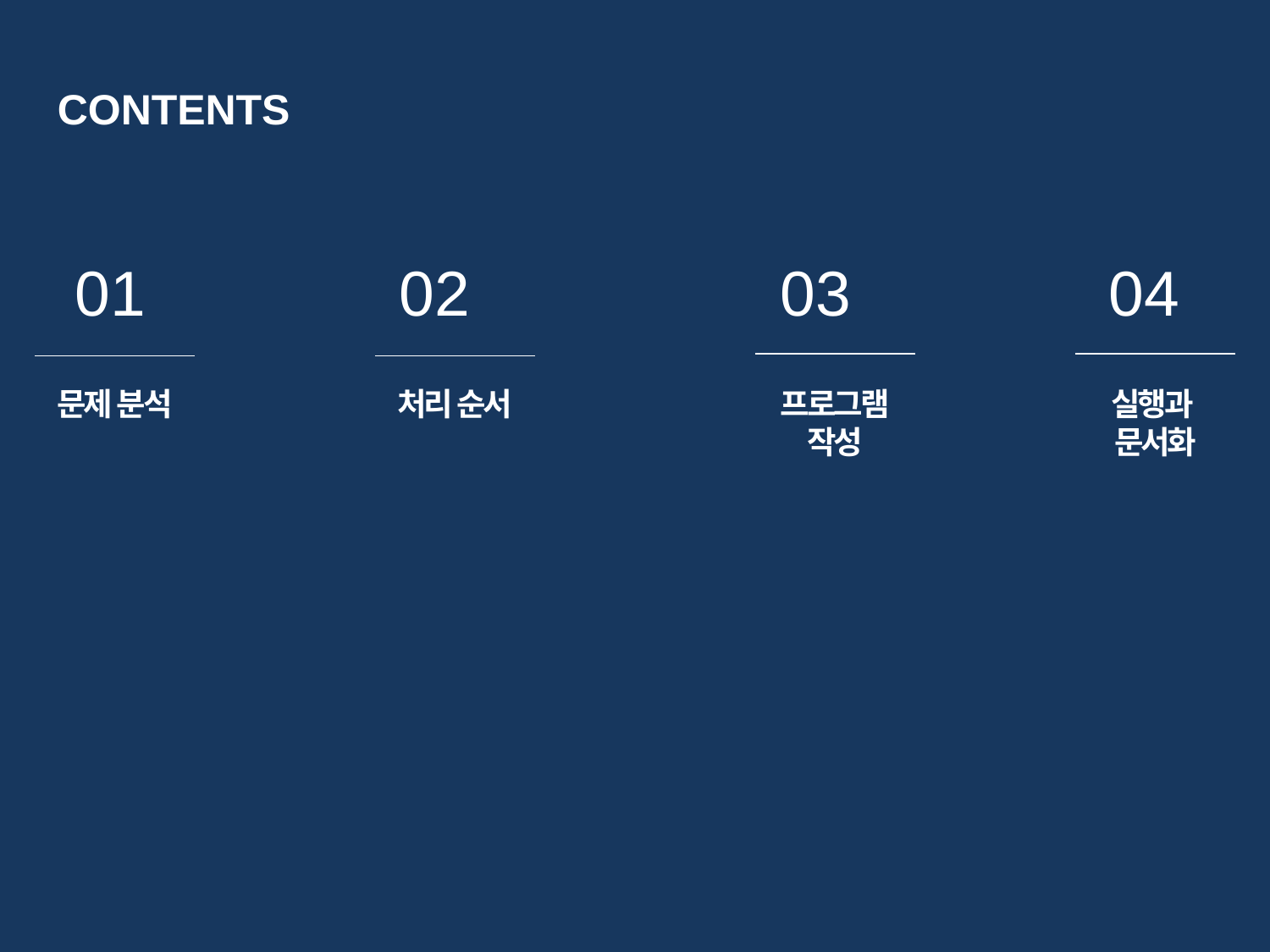

CONTENTS
 01	  	     02		     03		  04
문제 분석
처리 순서
프로그램
작성
실행과
문서화